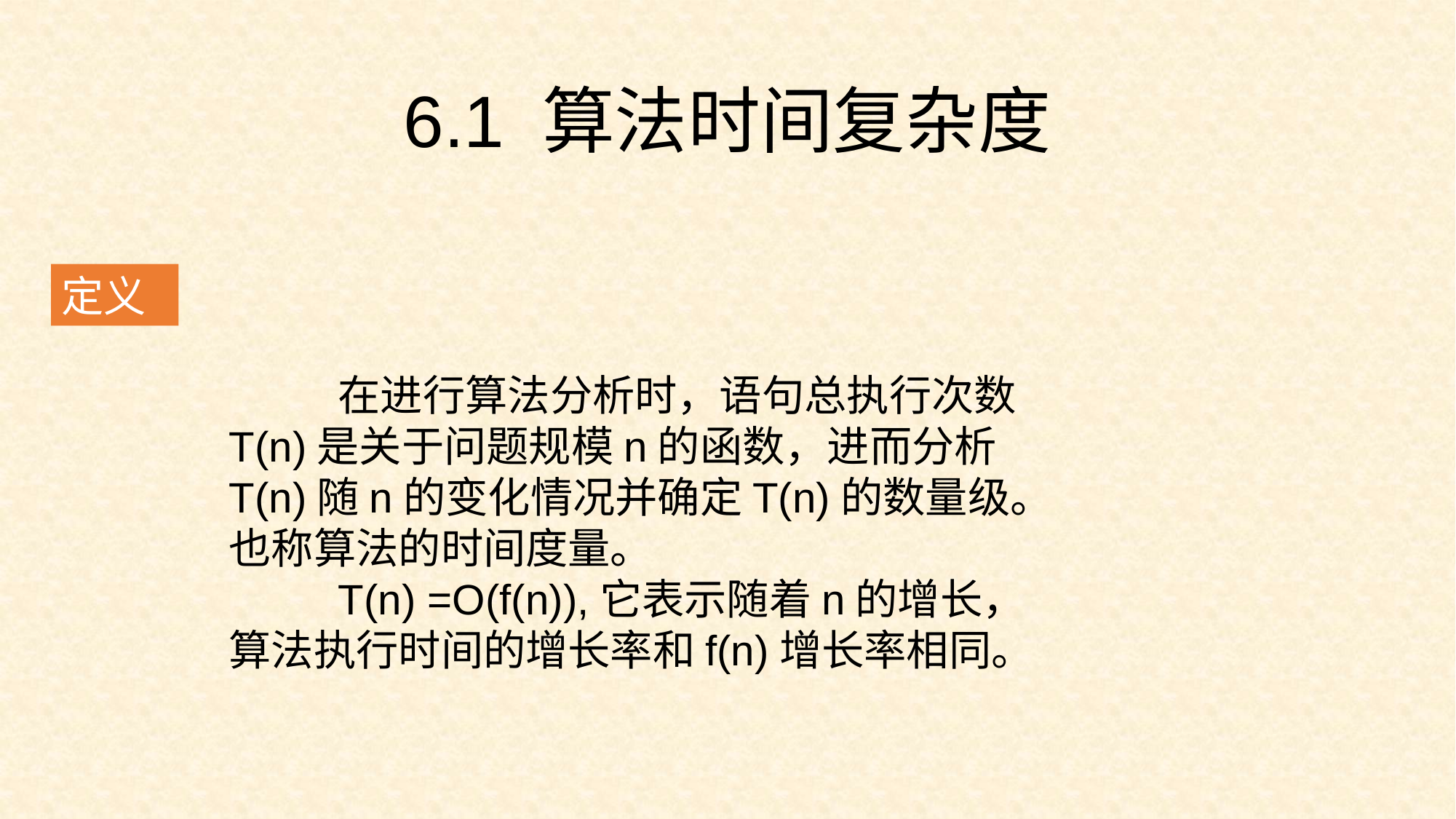

6.1 算法时间复杂度
定义
	在进行算法分析时，语句总执行次数T(n)是关于问题规模n的函数，进而分析T(n)随n的变化情况并确定T(n)的数量级。 也称算法的时间度量。
	T(n) =O(f(n)),它表示随着n的增长，算法执行时间的增长率和f(n)增长率相同。